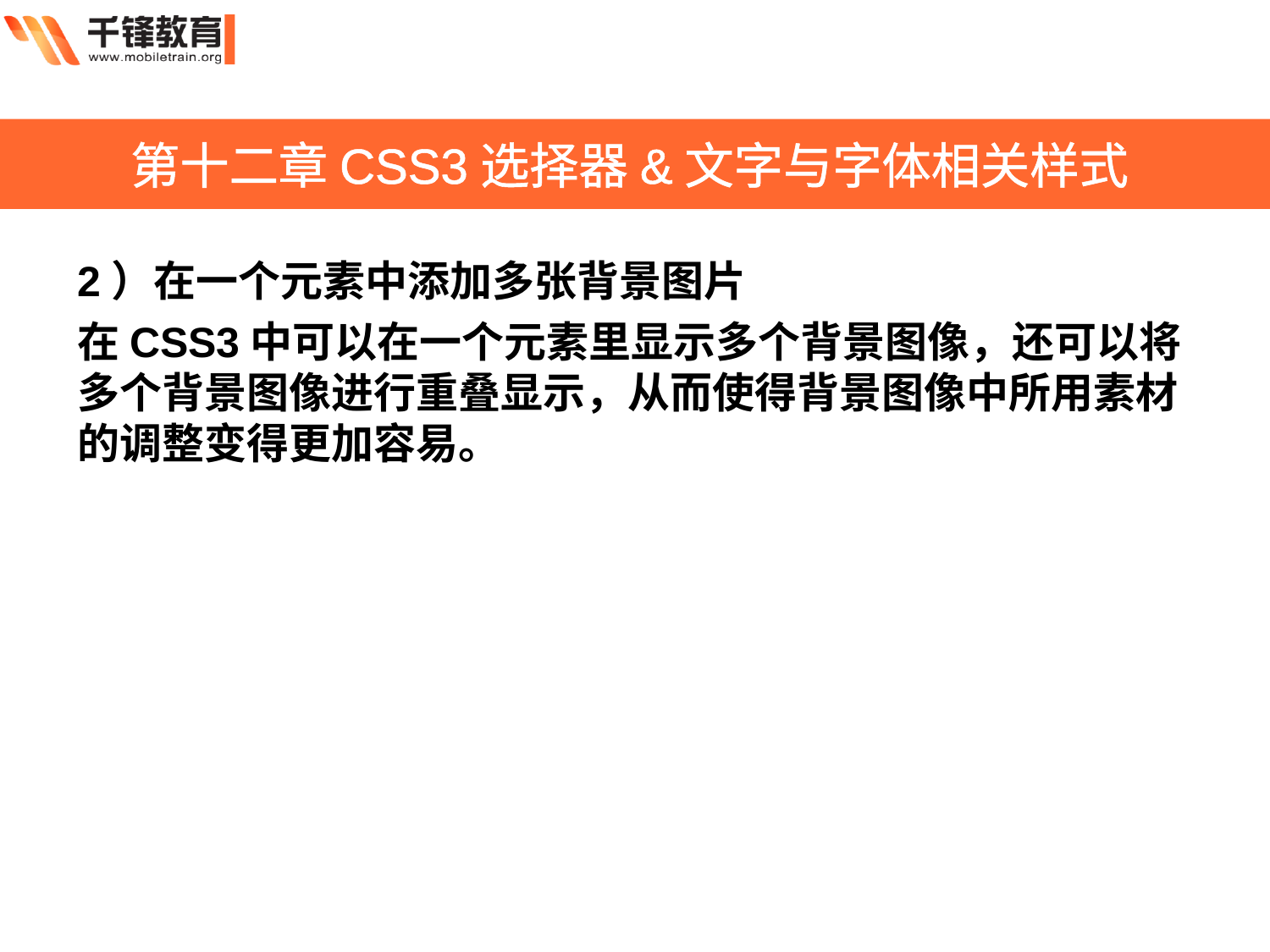

第十二章CSS3选择器&文字与字体相关样式
2）在一个元素中添加多张背景图片
在CSS3中可以在一个元素里显示多个背景图像，还可以将多个背景图像进行重叠显示，从而使得背景图像中所用素材的调整变得更加容易。